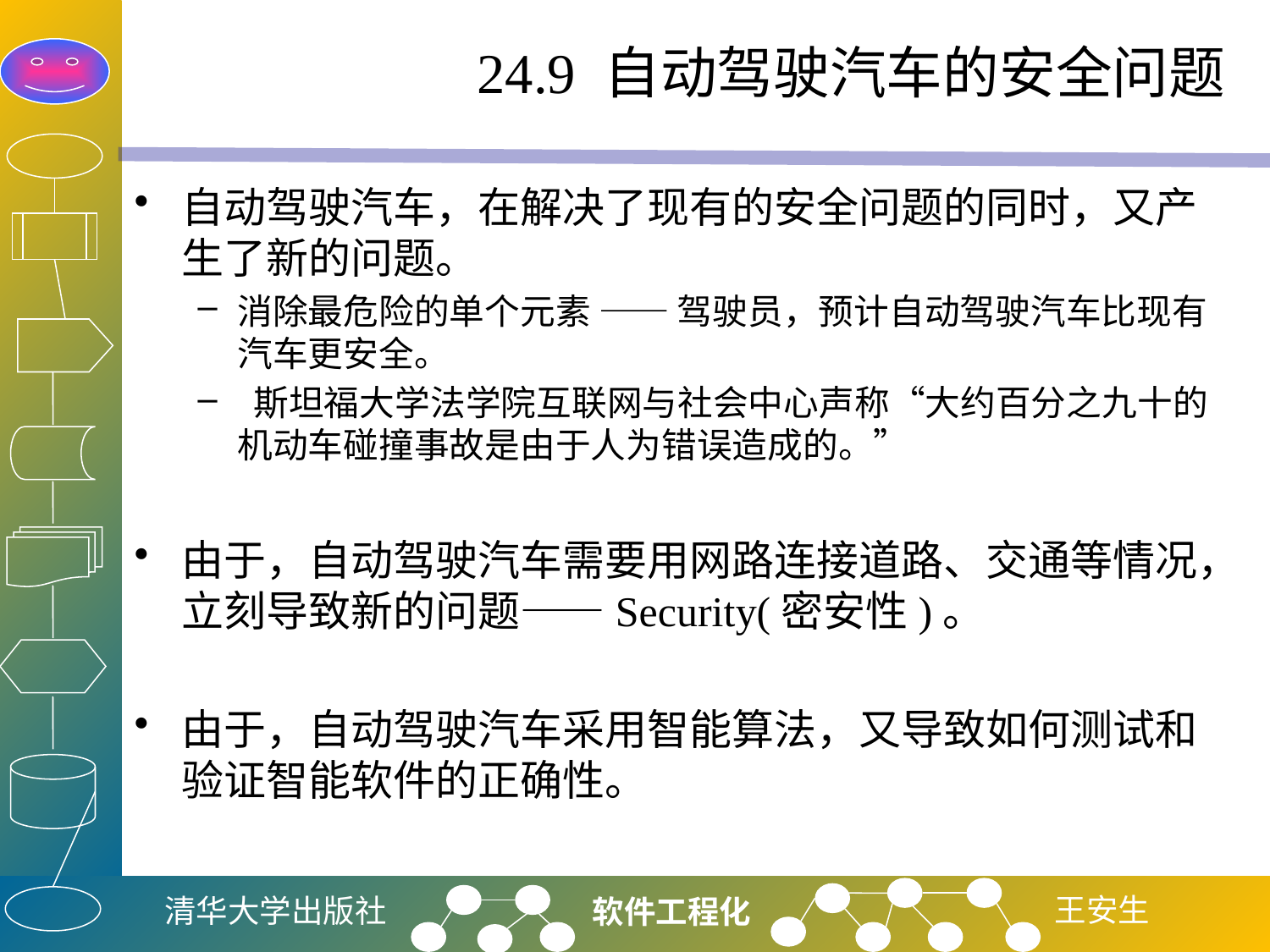

# 24.9 自动驾驶汽车的安全问题
自动驾驶汽车，在解决了现有的安全问题的同时，又产生了新的问题。
消除最危险的单个元素 —— 驾驶员，预计自动驾驶汽车比现有汽车更安全。
 斯坦福大学法学院互联网与社会中心声称“大约百分之九十的机动车碰撞事故是由于人为错误造成的。”

由于，自动驾驶汽车需要用网路连接道路、交通等情况，立刻导致新的问题——Security(密安性)。

由于，自动驾驶汽车采用智能算法，又导致如何测试和验证智能软件的正确性。